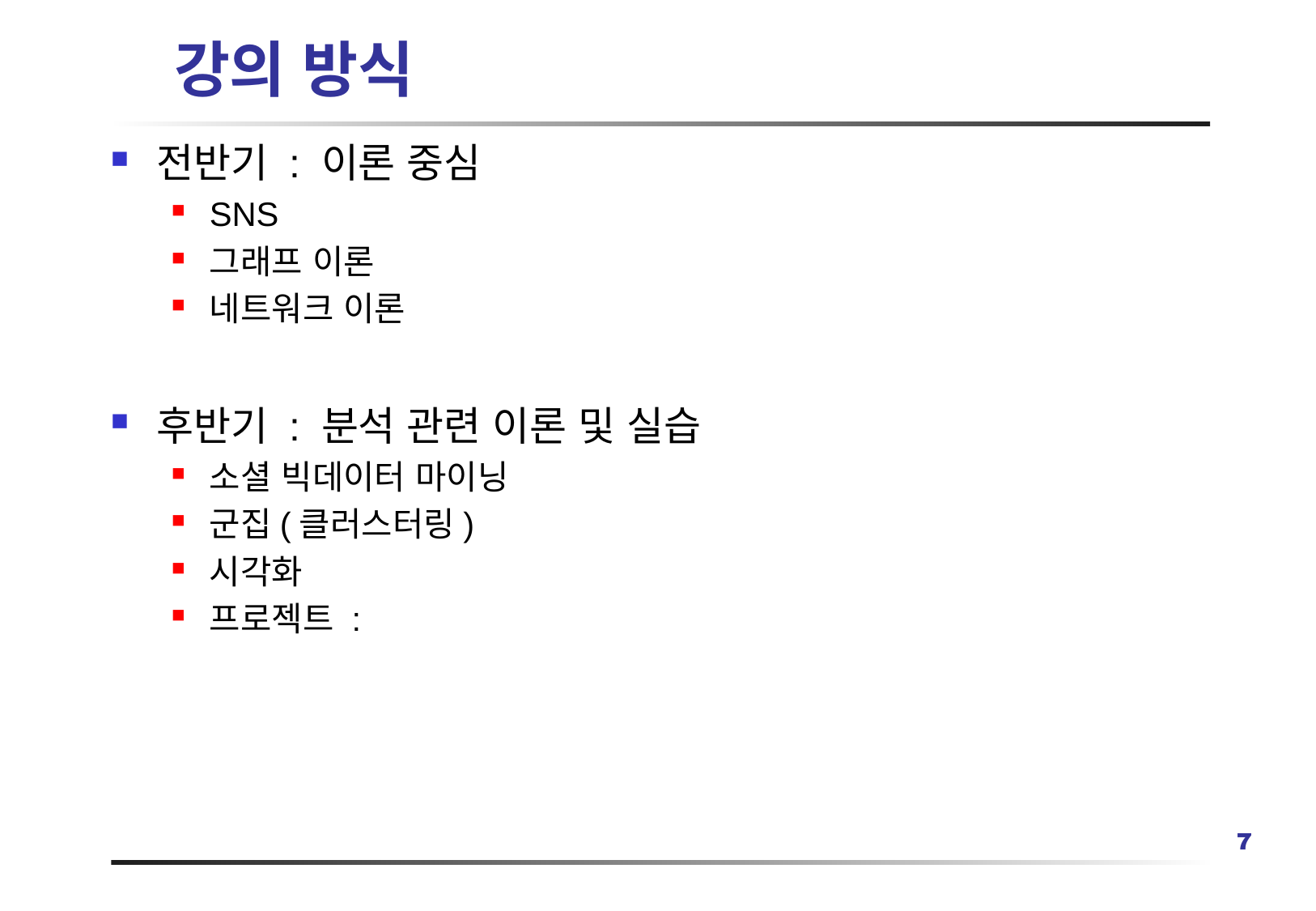

# 강의 방식
전반기 : 이론 중심
SNS
그래프 이론
네트워크 이론

후반기 : 분석 관련 이론 및 실습
소셜 빅데이터 마이닝
군집(클러스터링)
시각화
프로젝트 :
7